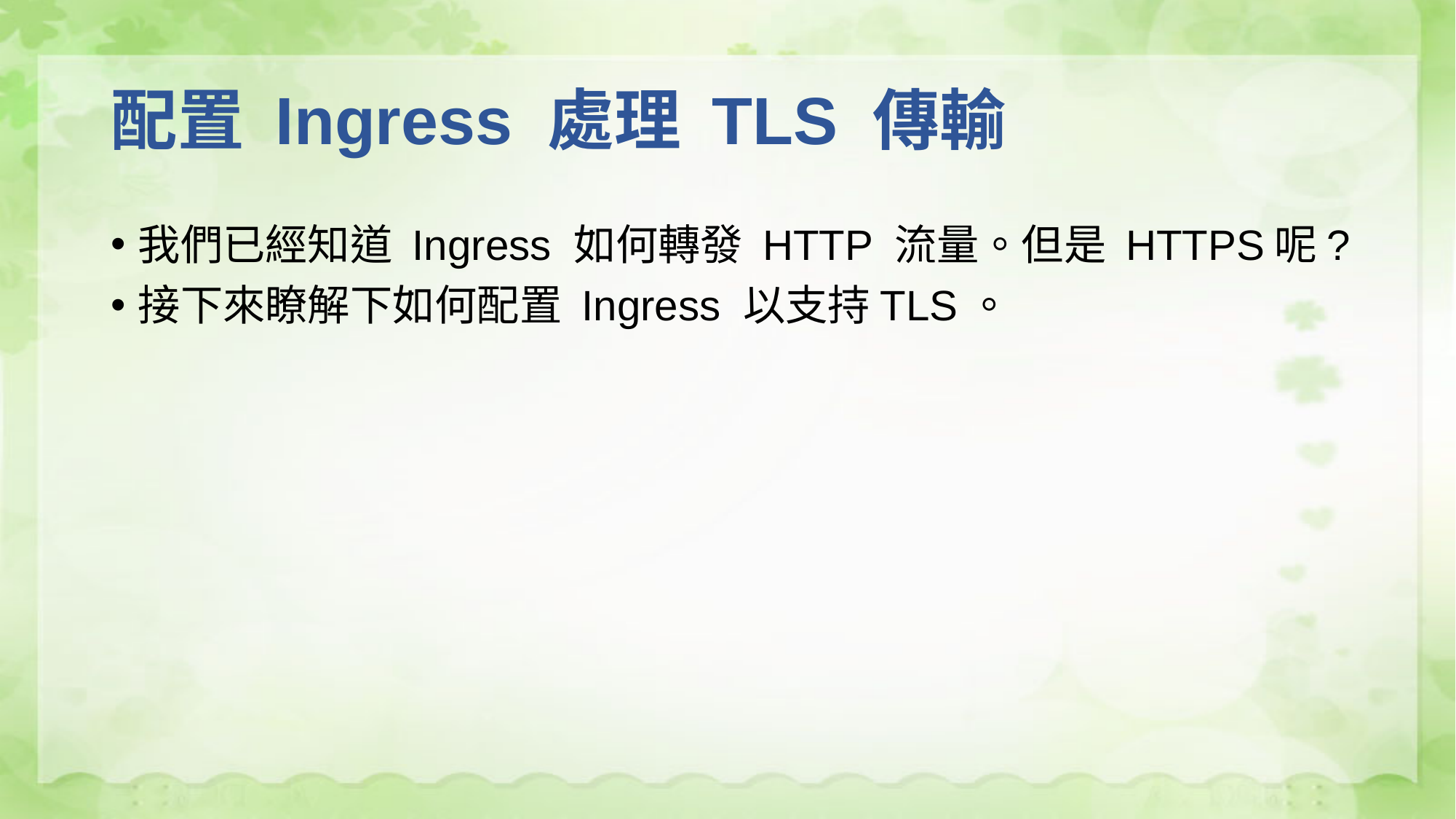

# 配置 Ingress 處理 TLS 傳輸
我們已經知道 Ingress 如何轉發 HTTP 流量。但是 HTTPS呢?
接下來瞭解下如何配置 Ingress 以支持TLS。